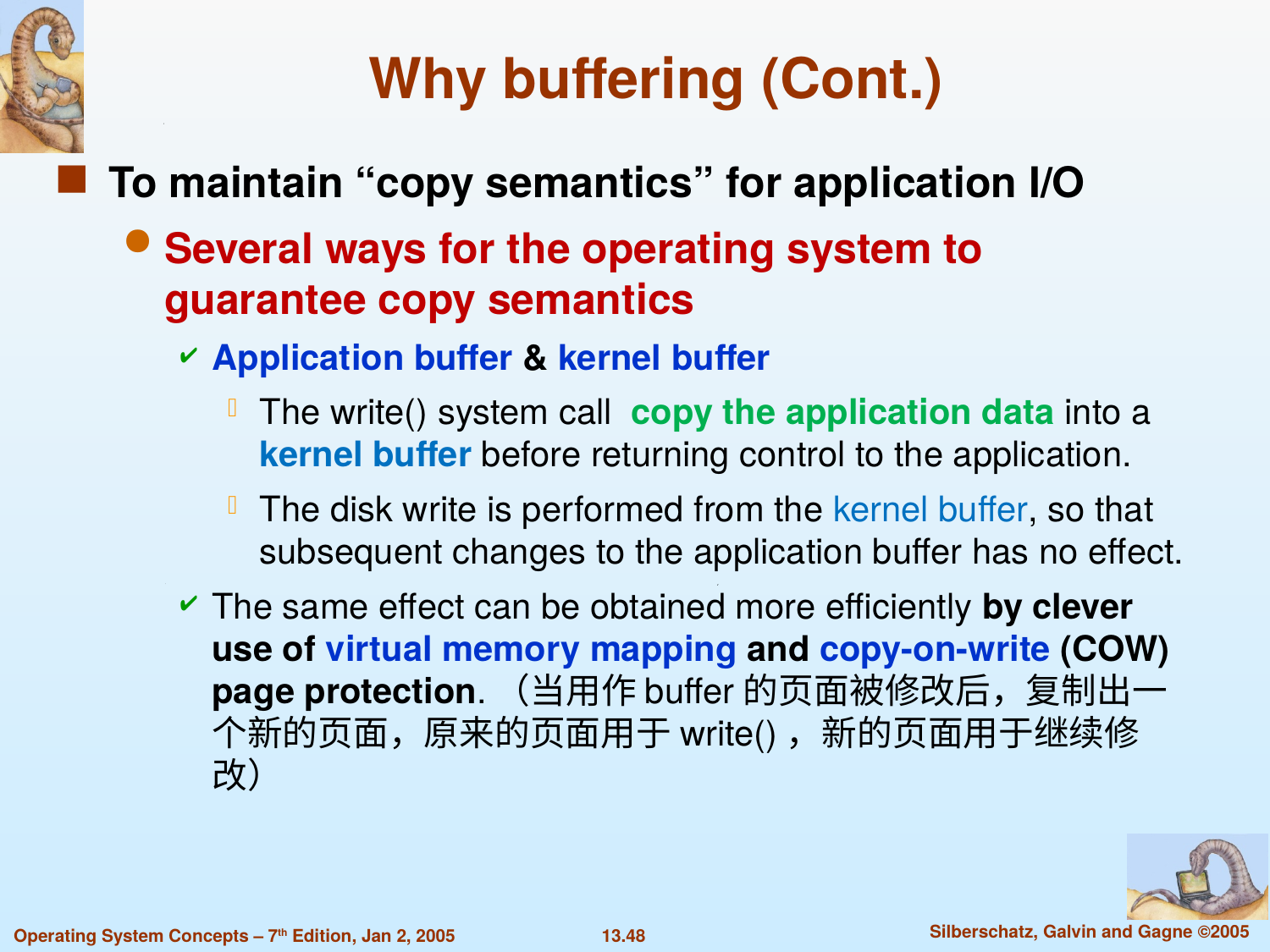

Why buffering (Cont.)
To maintain “copy semantics” for application I/O
Several ways for the operating system to guarantee copy semantics
Application buffer & kernel buffer
The write() system call  copy the application data into a kernel buffer before returning control to the application.
The disk write is performed from the kernel buffer, so that subsequent changes to the application buffer has no effect.
The same effect can be obtained more efficiently by clever use of virtual memory mapping and copy-on-write (COW) page protection.（当用作buffer的页面被修改后，复制出一个新的页面，原来的页面用于write()，新的页面用于继续修改）